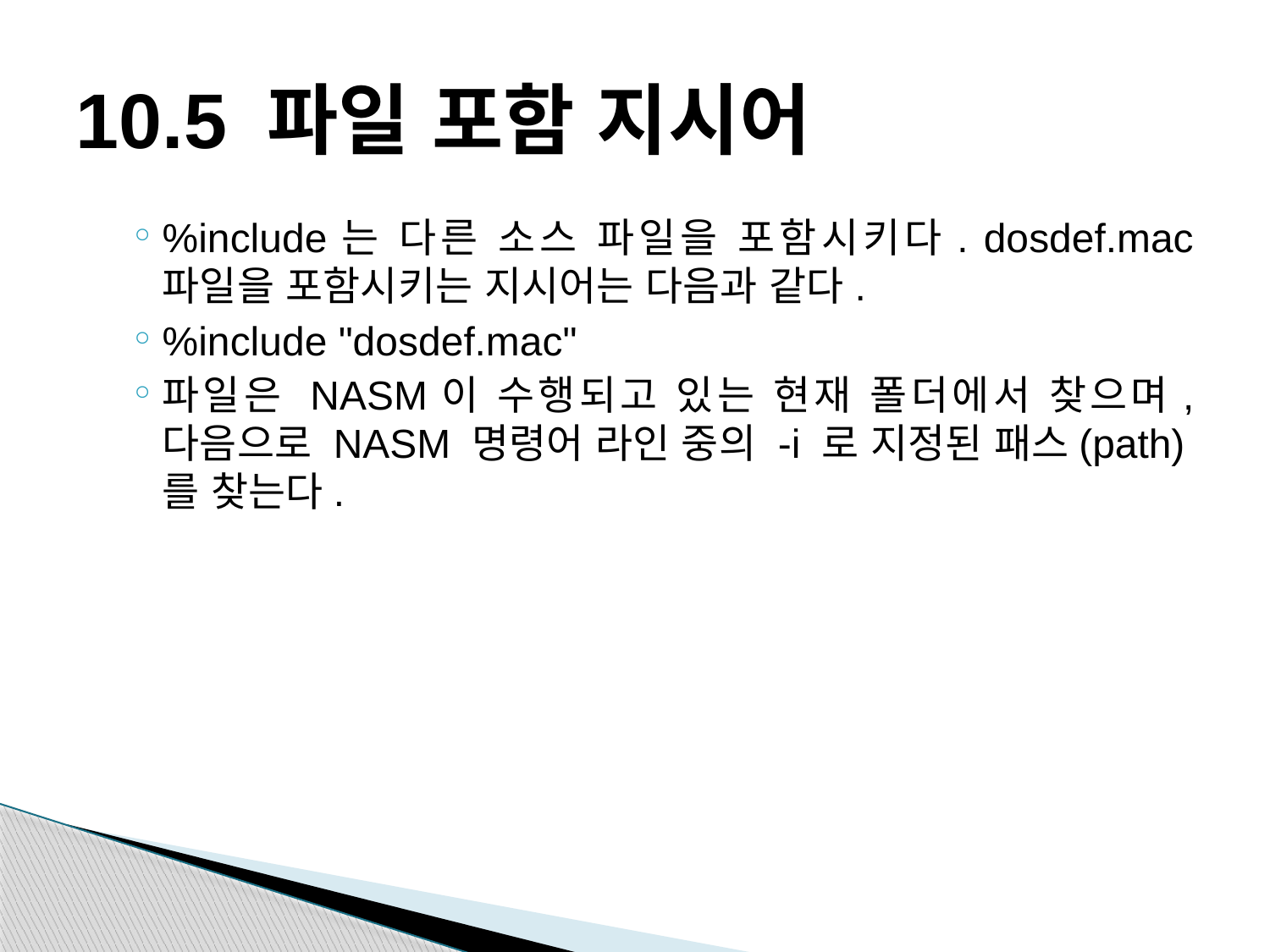

# 10.5 파일 포함 지시어
%include는 다른 소스 파일을 포함시키다. dosdef.mac 파일을 포함시키는 지시어는 다음과 같다.
%include "dosdef.mac"
파일은 NASM이 수행되고 있는 현재 폴더에서 찾으며, 다음으로 NASM 명령어 라인 중의 -i 로 지정된 패스(path)를 찾는다.